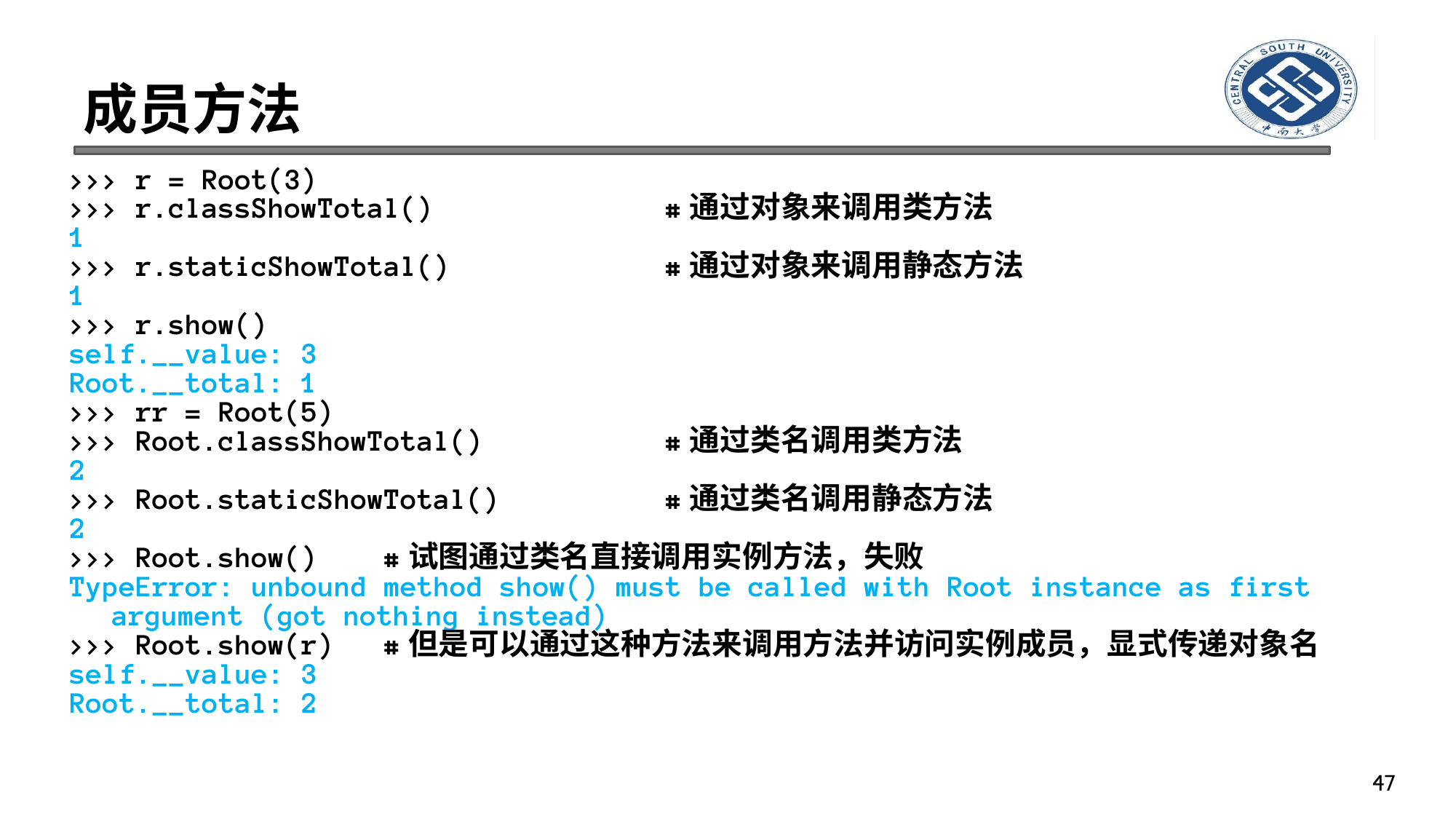

# 成员方法
>>> r = Root(3)
>>> r.classShowTotal()              #通过对象来调用类方法
1
>>> r.staticShowTotal()             #通过对象来调用静态方法
1
>>> r.show()
self.__value: 3
Root.__total: 1
>>> rr = Root(5)
>>> Root.classShowTotal()           #通过类名调用类方法
2
>>> Root.staticShowTotal()          #通过类名调用静态方法
2
>>> Root.show()    #试图通过类名直接调用实例方法，失败
TypeError: unbound method show() must be called with Root instance as first argument (got nothing instead)
>>> Root.show(r)   #但是可以通过这种方法来调用方法并访问实例成员，显式传递对象名
self.__value: 3
Root.__total: 2

47